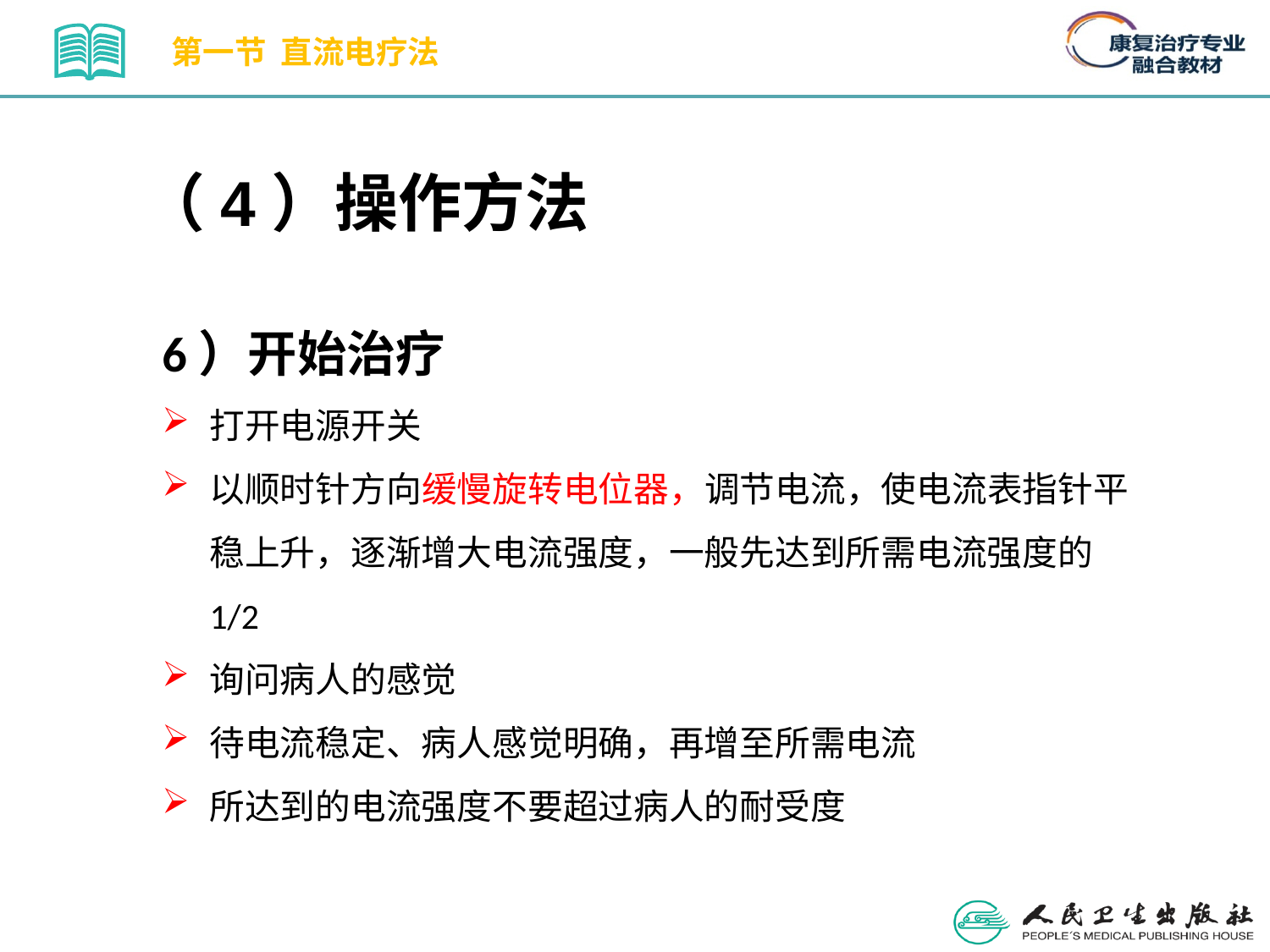

第一节  直流电疗法
（4）操作方法
6）开始治疗
打开电源开关
以顺时针方向缓慢旋转电位器，调节电流，使电流表指针平稳上升，逐渐增大电流强度，一般先达到所需电流强度的1/2
询问病人的感觉
待电流稳定、病人感觉明确，再增至所需电流
所达到的电流强度不要超过病人的耐受度